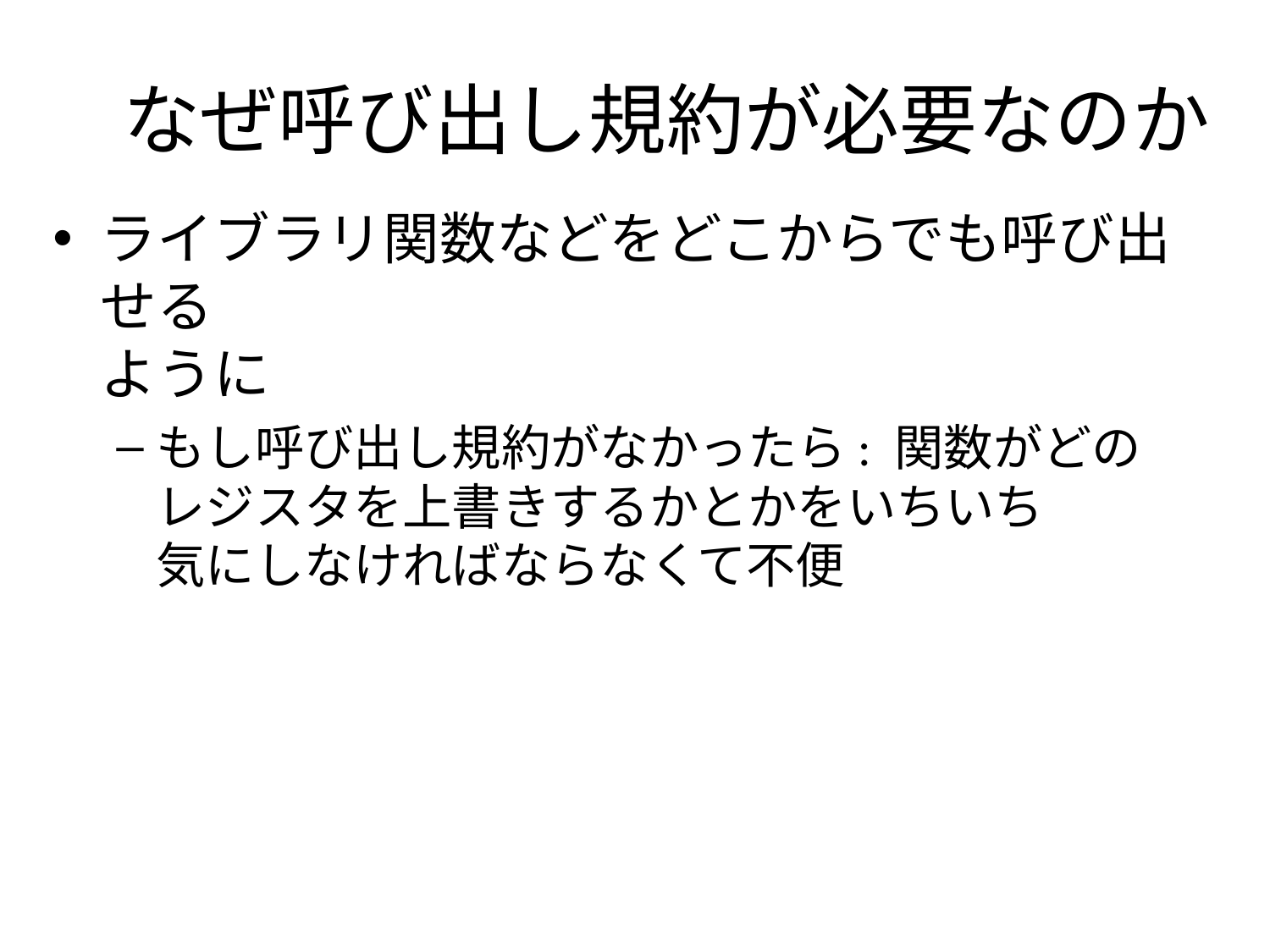

# なぜ呼び出し規約が必要なのか
ライブラリ関数などをどこからでも呼び出せる
ように
もし呼び出し規約がなかったら: 関数がどの
レジスタを上書きするかとかをいちいち
気にしなければならなくて不便